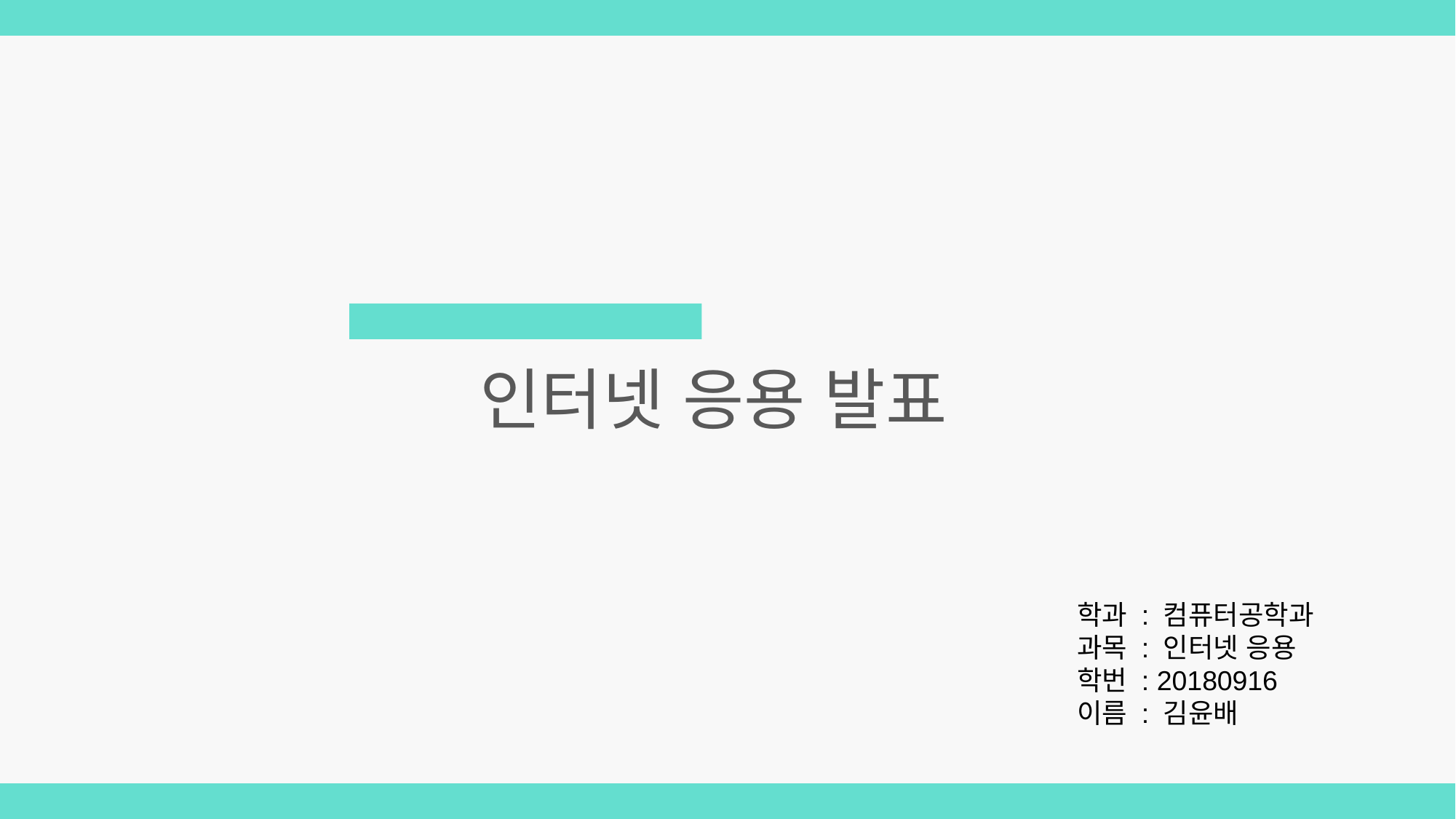

인터넷 응용 발표
학과 : 컴퓨터공학과
과목 : 인터넷 응용
학번 : 20180916
이름 : 김윤배